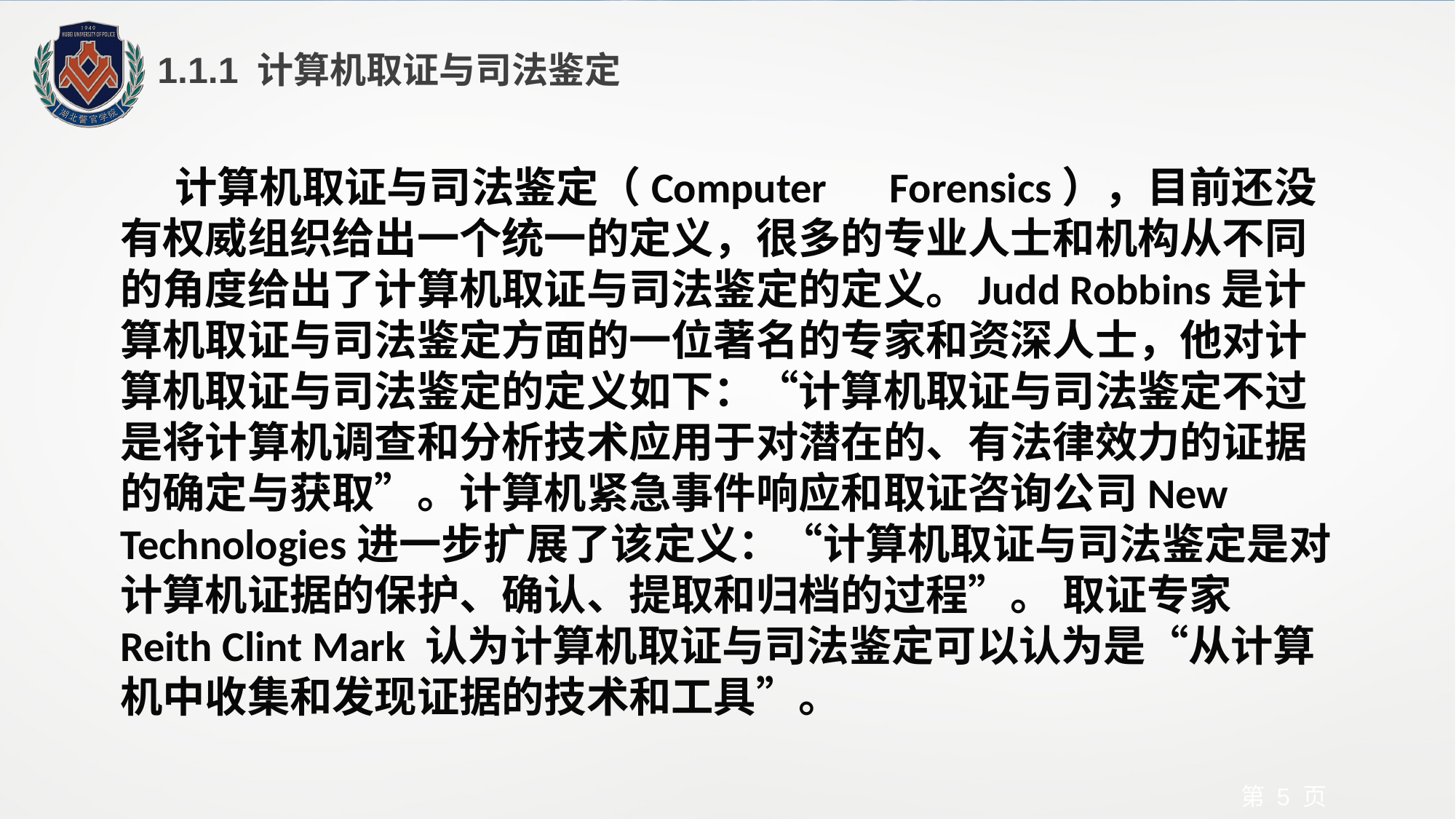

1.1.1 计算机取证与司法鉴定
　　计算机取证与司法鉴定（Computer　Forensics），目前还没有权威组织给出一个统一的定义，很多的专业人士和机构从不同的角度给出了计算机取证与司法鉴定的定义。Judd Robbins是计算机取证与司法鉴定方面的一位著名的专家和资深人士，他对计算机取证与司法鉴定的定义如下：“计算机取证与司法鉴定不过是将计算机调查和分析技术应用于对潜在的、有法律效力的证据的确定与获取”。计算机紧急事件响应和取证咨询公司New Technologies进一步扩展了该定义：“计算机取证与司法鉴定是对计算机证据的保护、确认、提取和归档的过程”。 取证专家 Reith Clint Mark 认为计算机取证与司法鉴定可以认为是“从计算机中收集和发现证据的技术和工具”。